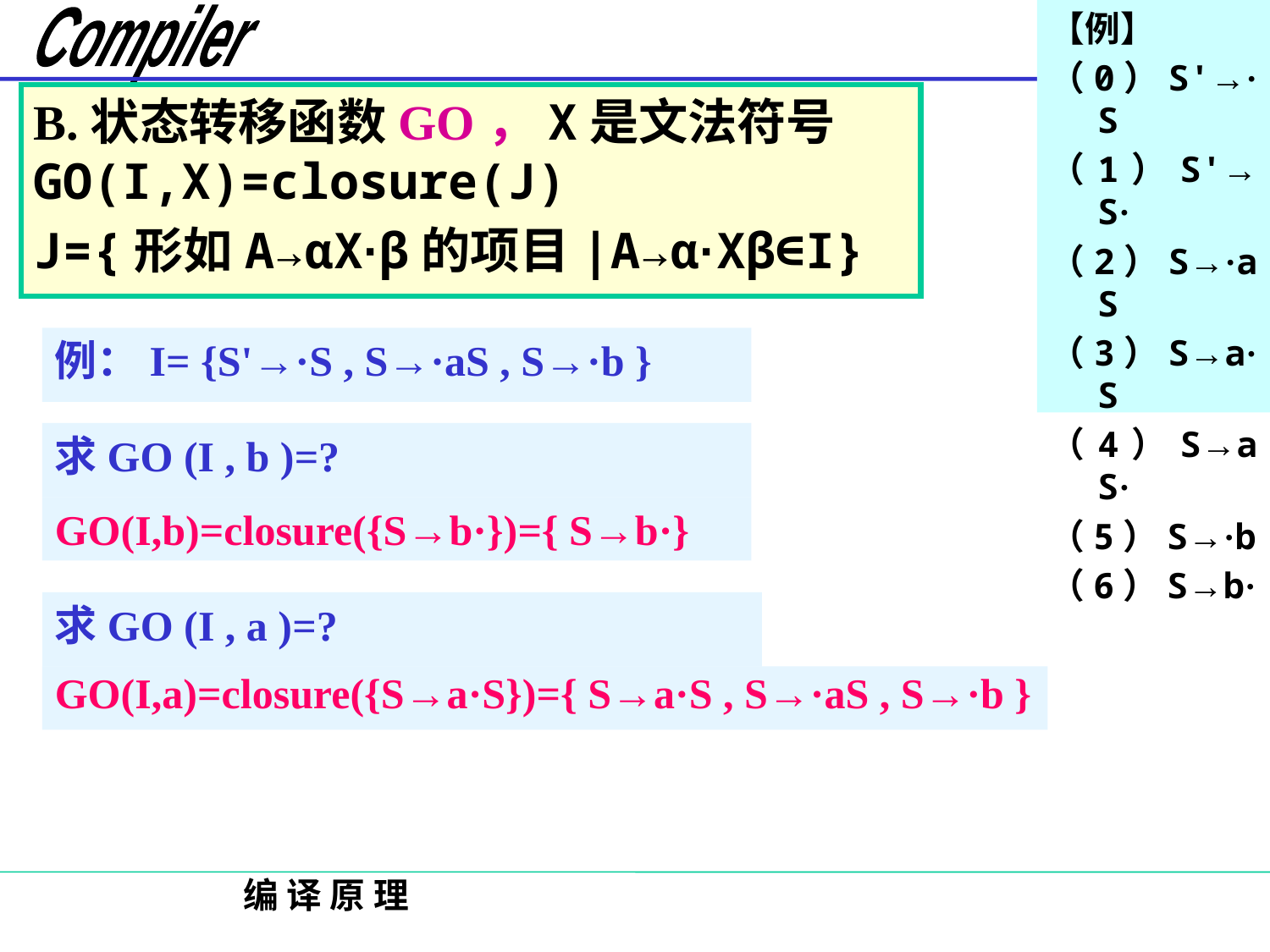

【例】
（0）S'→·S
（1）S'→S·
（2）S→·aS
（3）S→a·S
（4）S→aS·
（5）S→·b
（6）S→b·
B.状态转移函数GO，X是文法符号
GO(I,X)=closure(J)
J={形如A→αX·β的项目|A→α·Xβ∈I}
例：I= {S'→·S , S→·aS , S→·b }
求GO (I , b )=?

GO(I,b)=closure({S→b·})={ S→b·}
求GO (I , a )=?

GO(I,a)=closure({S→a·S})={ S→a·S , S→·aS , S→·b }